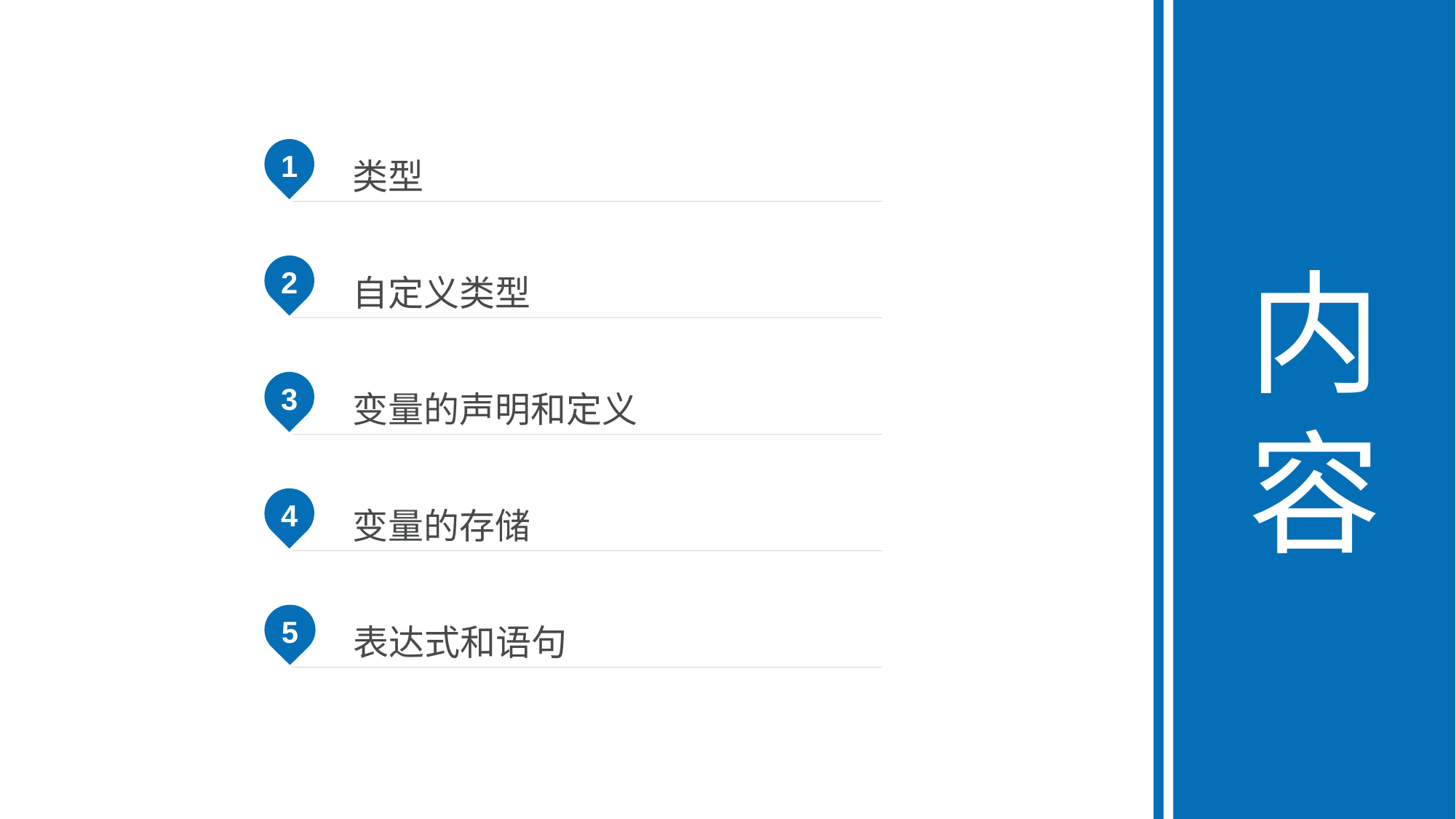

内容

1
类型
2
自定义类型
3
变量的声明和定义
4
变量的存储
5
表达式和语句